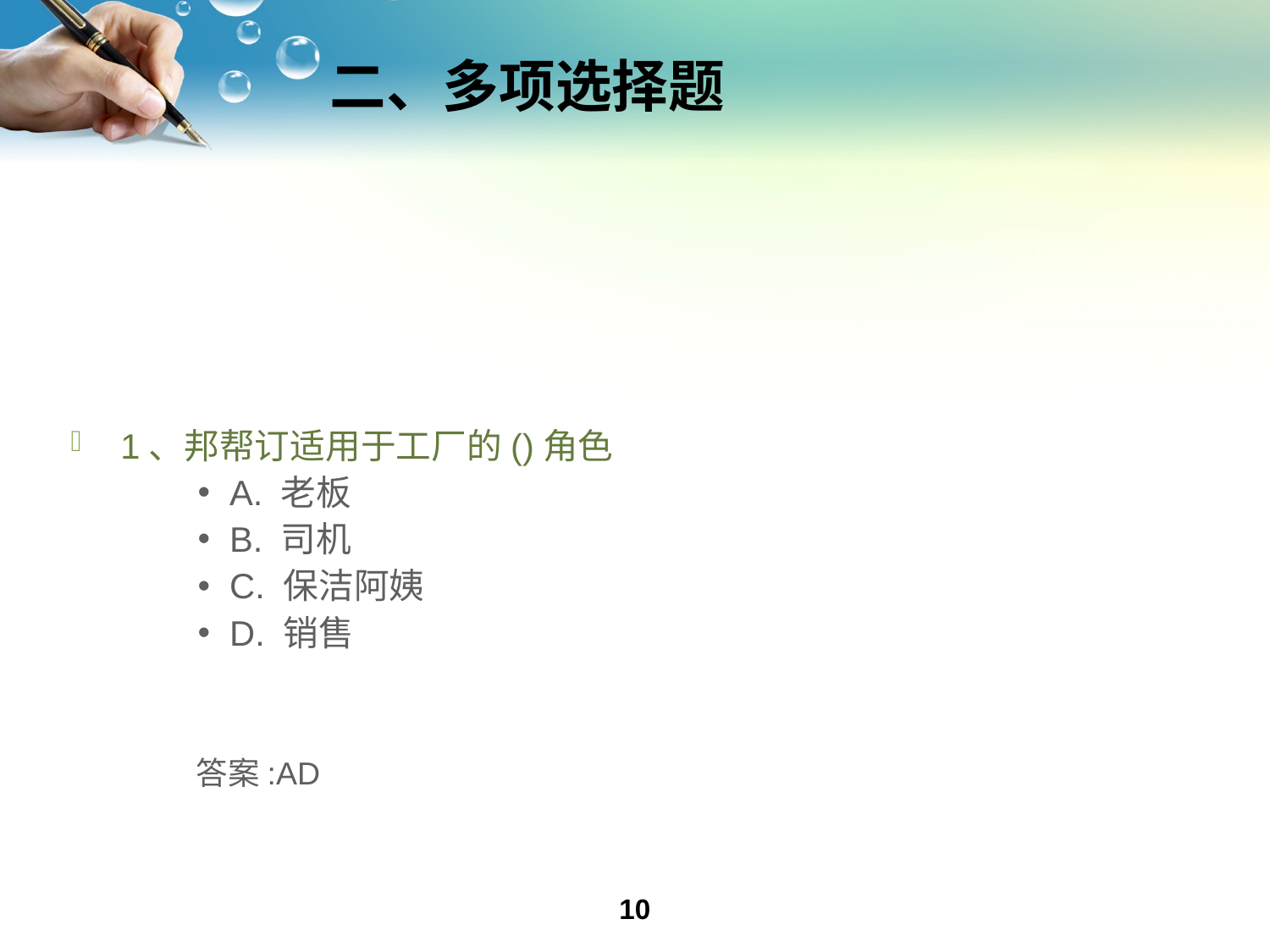

# 二、多项选择题

1、邦帮订适用于工厂的()角色
A. 老板
B. 司机
C. 保洁阿姨
D. 销售

答案:AD
10